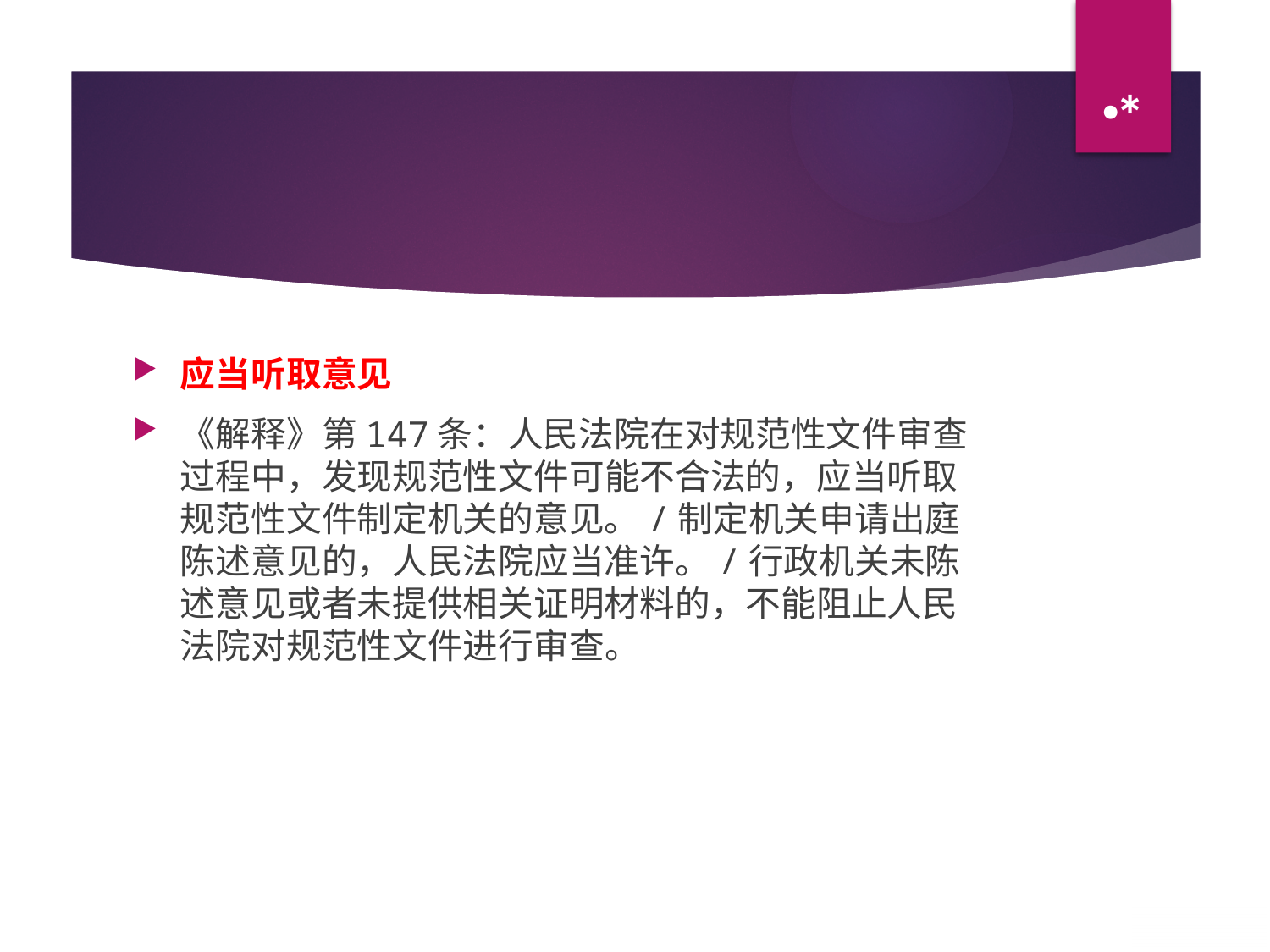

*
#
应当听取意见
《解释》第147条：人民法院在对规范性文件审查过程中，发现规范性文件可能不合法的，应当听取规范性文件制定机关的意见。/制定机关申请出庭陈述意见的，人民法院应当准许。/行政机关未陈述意见或者未提供相关证明材料的，不能阻止人民法院对规范性文件进行审查。